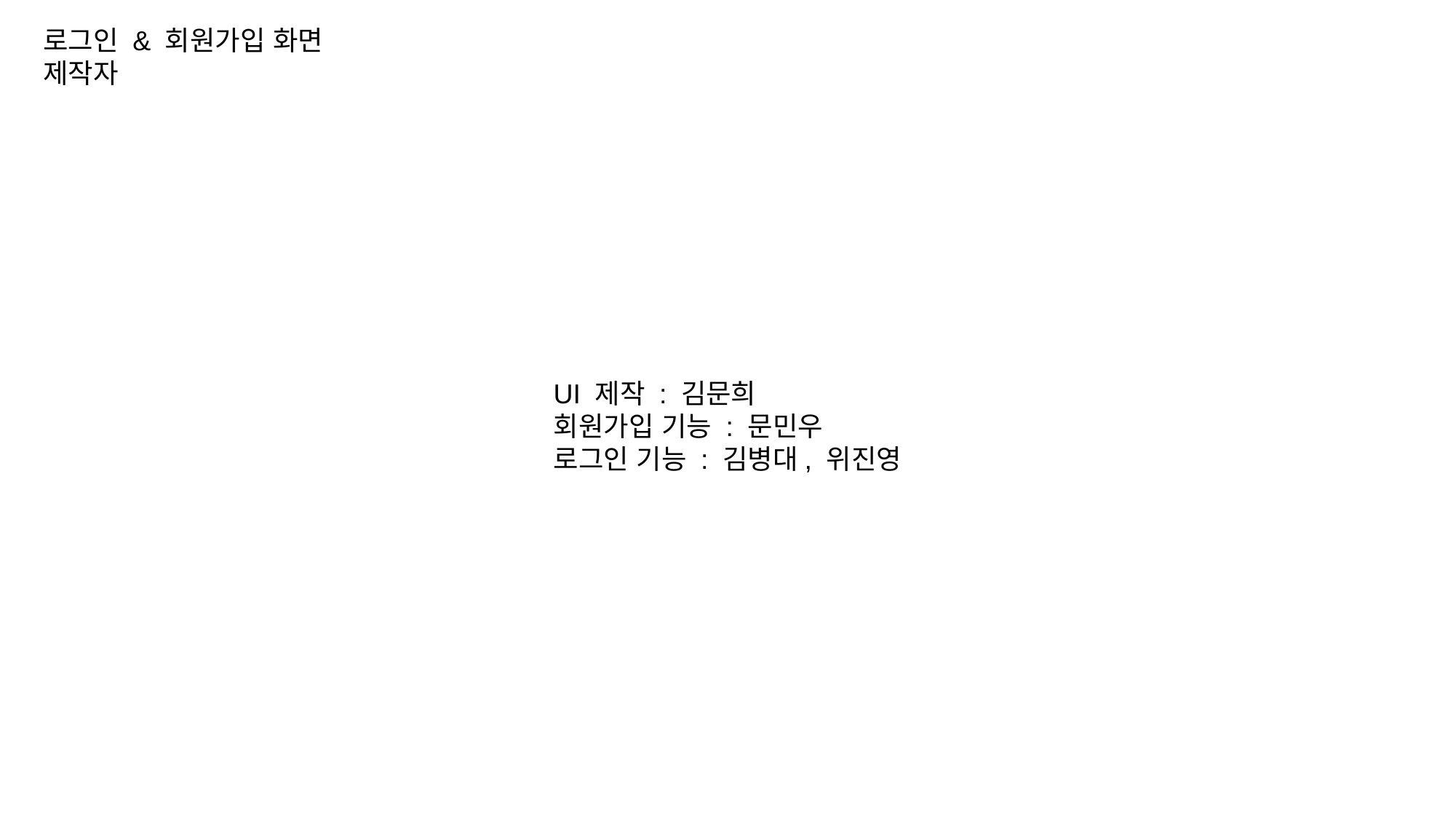

로그인 & 회원가입 화면
제작자
UI 제작 : 김문희
회원가입 기능 : 문민우
로그인 기능 : 김병대, 위진영